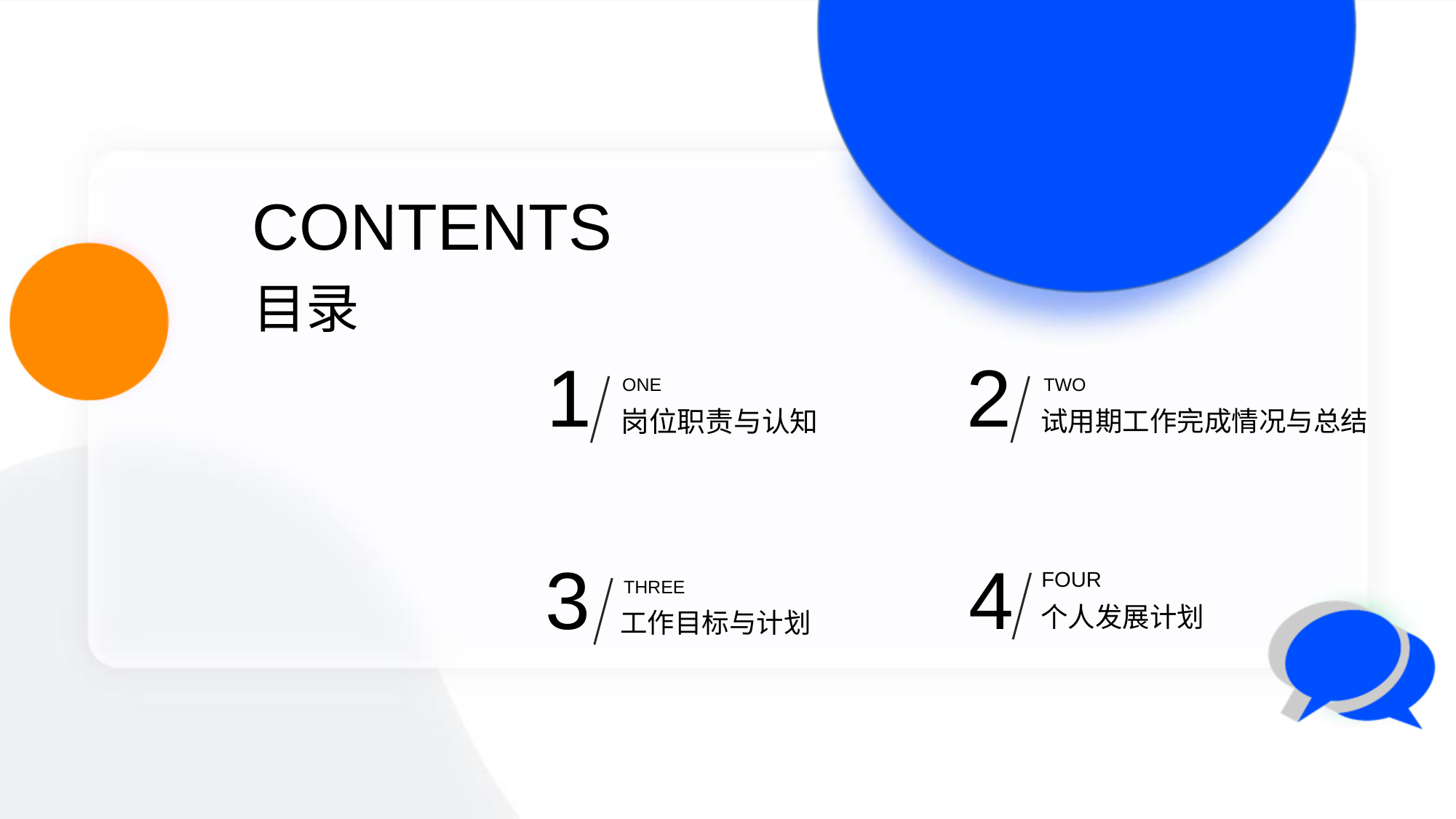

CONTENTS
目录
1
2
ONE
TWO

岗位职责与认知
试用期工作完成情况与总结
3
4
FOUR
THREE

个人发展计划
工作目标与计划